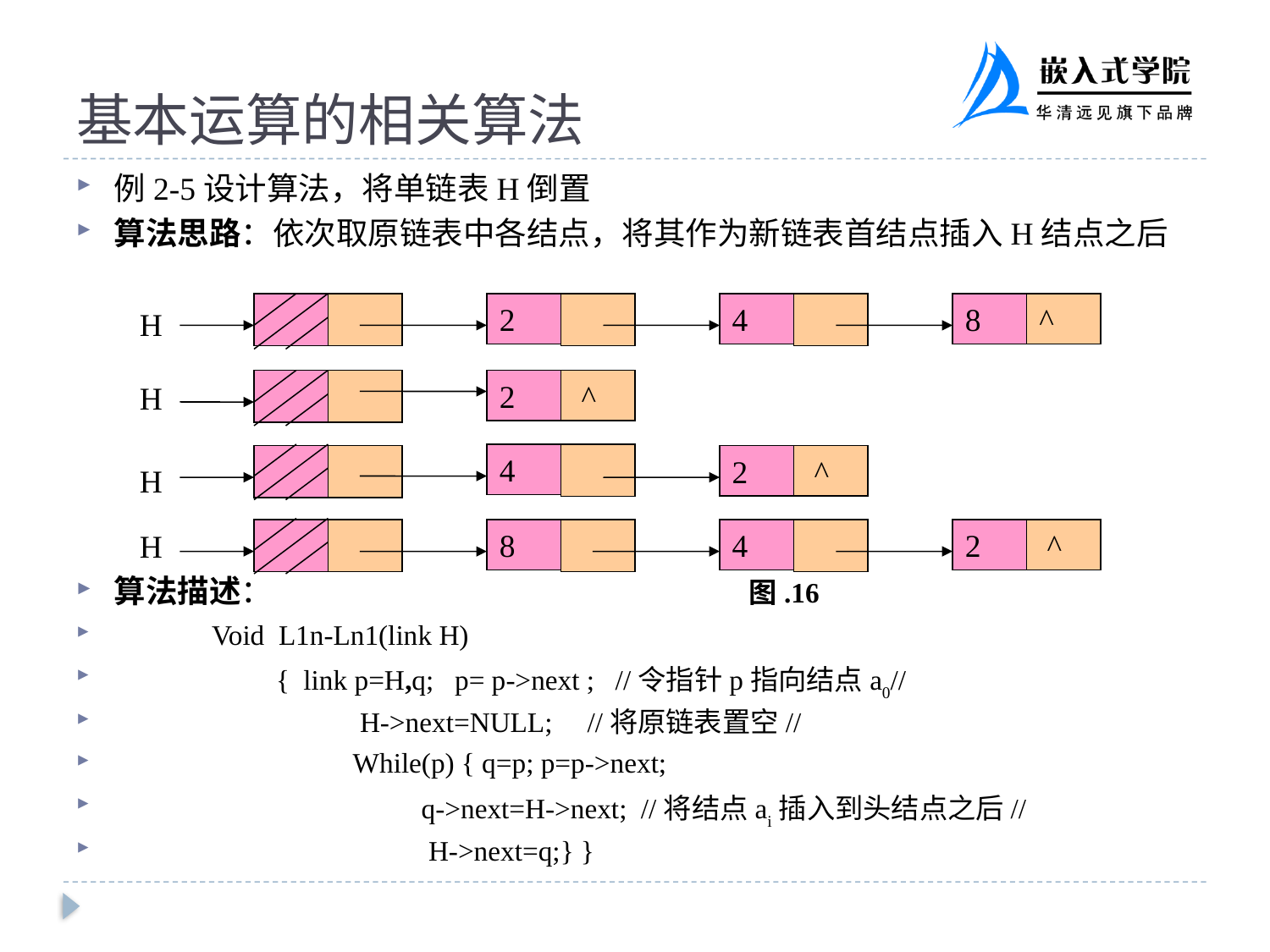

# 基本运算的相关算法
例2-5设计算法，将单链表H倒置
算法思路：依次取原链表中各结点，将其作为新链表首结点插入H结点之后

算法描述： 				图.16
              Void  L1n-Ln1(link H)
     	     {  link p=H,q;   p= p->next ;   //令指针p指向结点a0//
	                 H->next=NULL;     //将原链表置空//
	                While(p) { q=p; p=p->next;
                                            q->next=H->next;  //将结点ai插入到头结点之后//
                                             H->next=q;} }

2

4

8
^
H

2
 ^
H

4

2
 ^

H

8

4

2
 ^

H

70